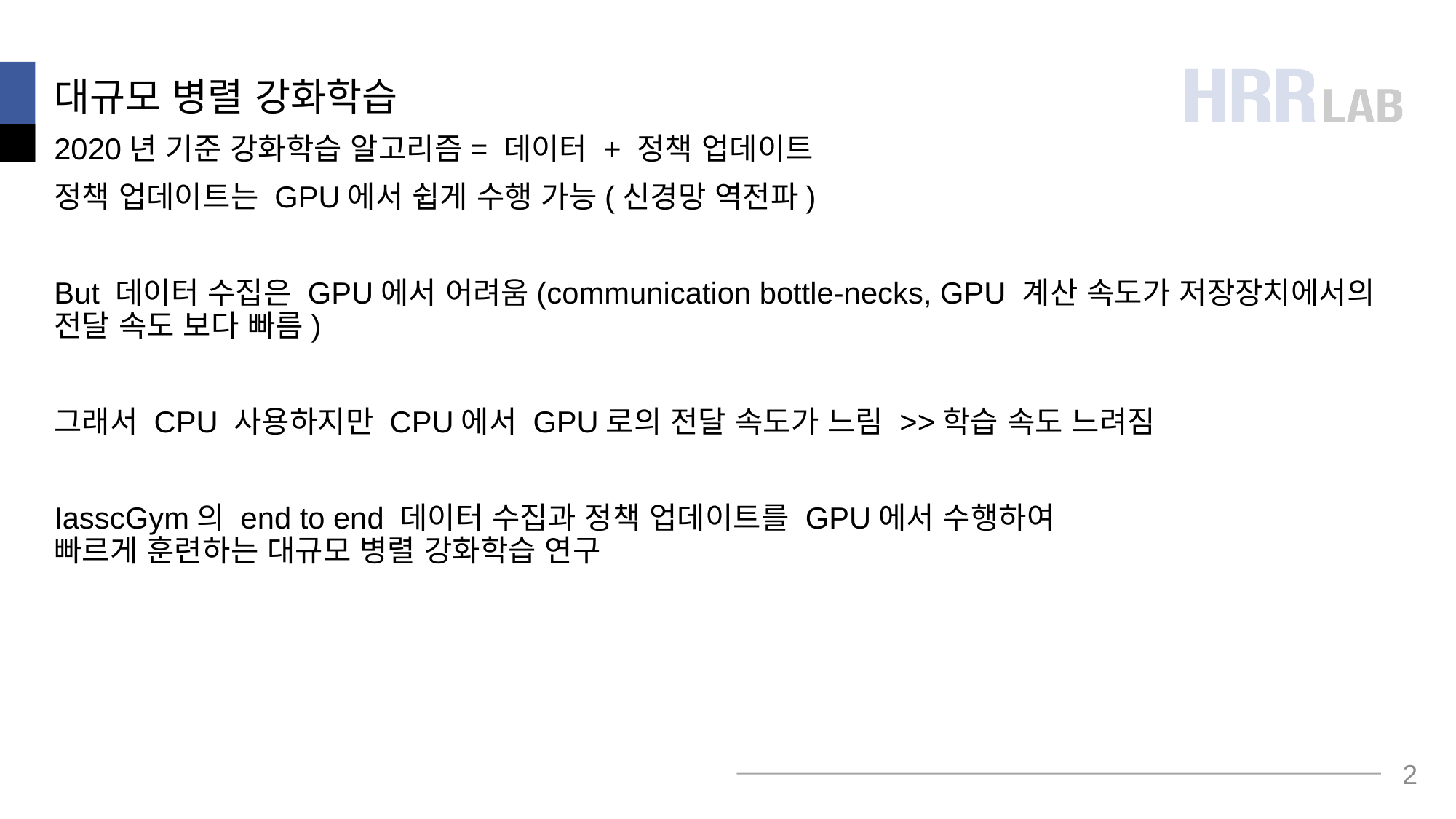

# 대규모 병렬 강화학습
2020년 기준 강화학습 알고리즘= 데이터 + 정책 업데이트
정책 업데이트는 GPU에서 쉽게 수행 가능(신경망 역전파)

But 데이터 수집은 GPU에서 어려움(communication bottle-necks, GPU 계산 속도가 저장장치에서의 전달 속도 보다 빠름)

그래서 CPU 사용하지만 CPU에서 GPU로의 전달 속도가 느림 >>학습 속도 느려짐

IasscGym의 end to end 데이터 수집과 정책 업데이트를 GPU에서 수행하여
빠르게 훈련하는 대규모 병렬 강화학습 연구
2